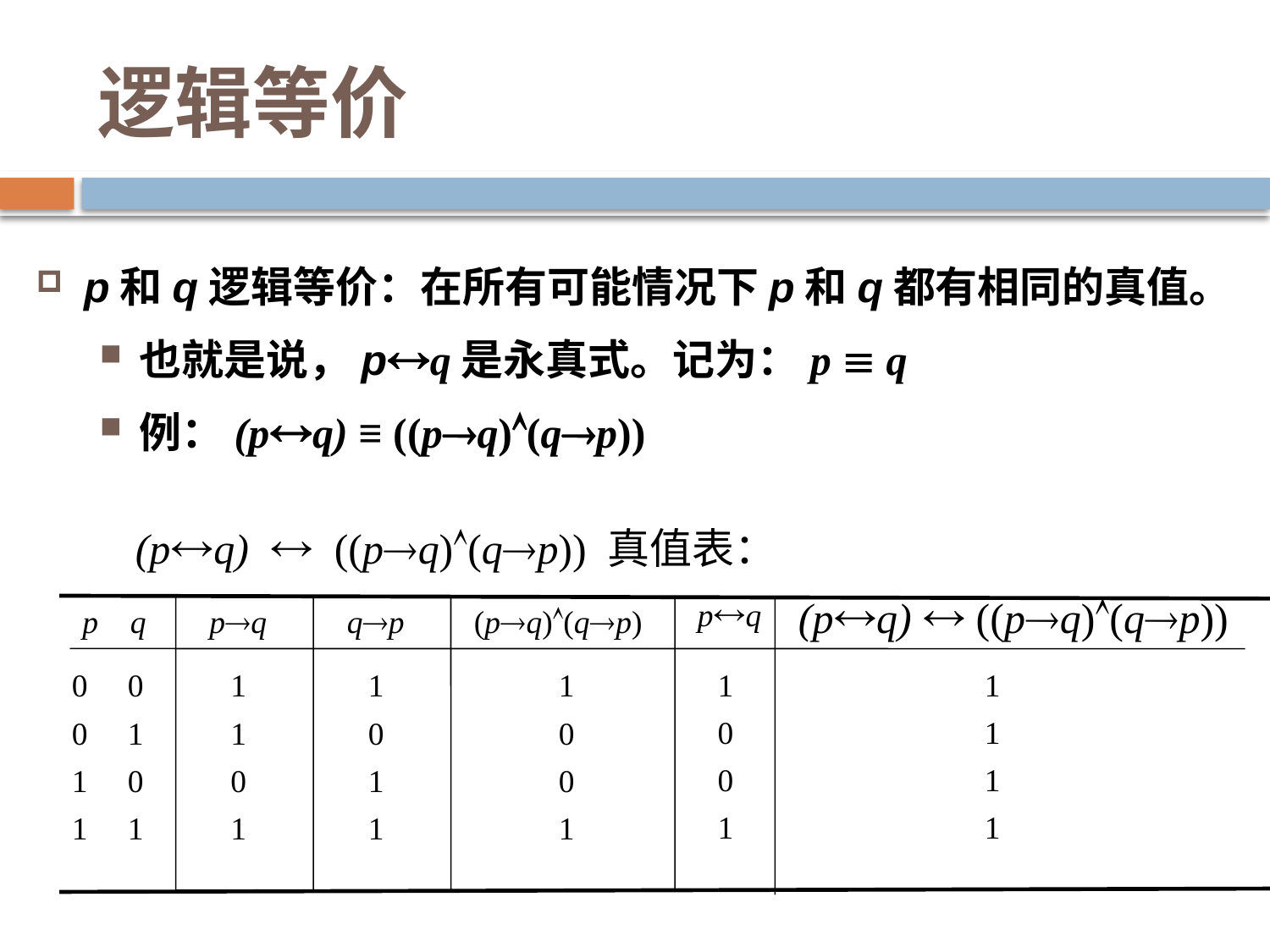

# 逻辑等价
p和q逻辑等价：在所有可能情况下p和q都有相同的真值。
也就是说，p↔q是永真式。记为：p ≡ q
例：(p↔q) ≡ ((p→q)∧(q→p))
30
(p↔q)  ↔  ((p→q)∧(q→p)) 真值表：
(p↔q) ↔ ((p→q)∧(q→p))
p↔q

p    q

p→q

q→p

(p→q)∧(q→p)

1
0
0
1
1
1
1
1
0     0
0     1
1     0
1     1
1
1
0
1
1
0
1
1
1
0
0
1